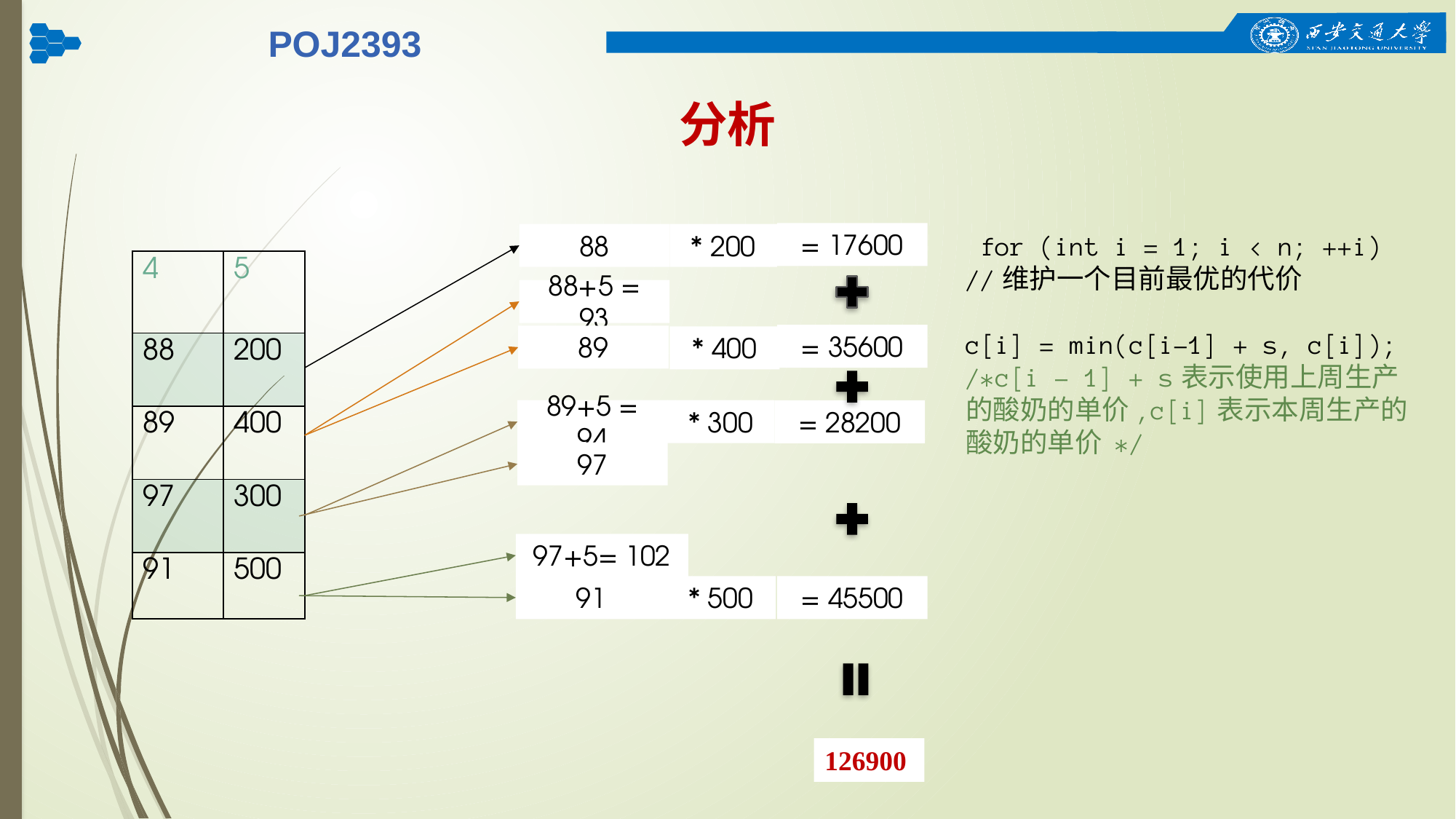

POJ2393

分析
= 17600
 for (int i = 1; i < n; ++i) 	//维护一个目前最优的代价

c[i] = min(c[i-1] + s, c[i]);
/*c[i - 1] + s表示使用上周生产的酸奶的单价,c[i]表示本周生产的酸奶的单价 */
88
* 200
| 4 | 5 |
| --- | --- |
| 88 | 200 |
| 89 | 400 |
| 97 | 300 |
| 91 | 500 |

88+5 = 93
= 35600
89
* 400

89+5 = 94
* 300
= 28200
97

97+5= 102
91
* 500
= 45500

126900